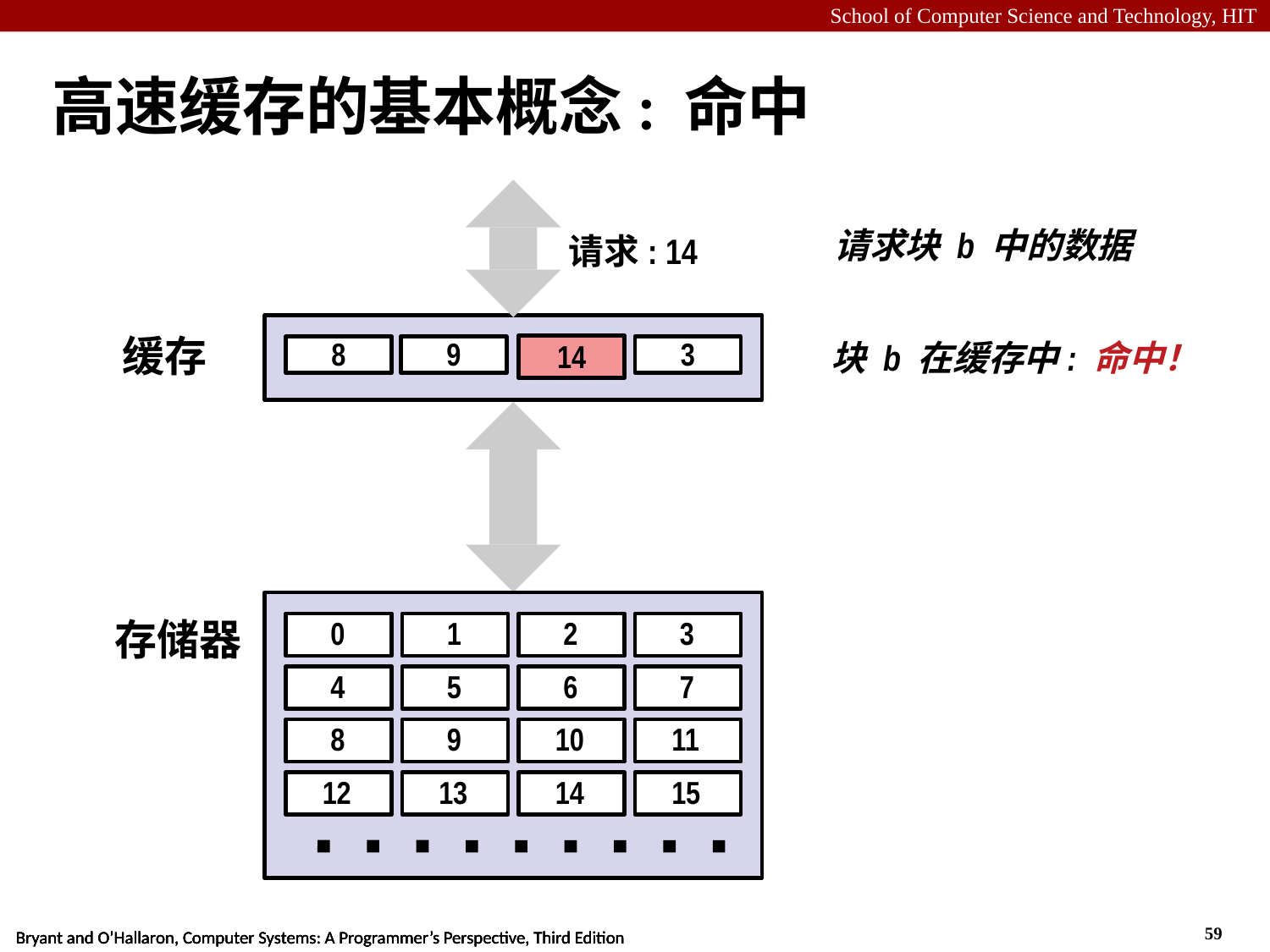

# 高速缓存的基本概念: 命中

请求块 b 中的数据
请求: 14

缓存

8
9

3
块 b 在缓存中: 命中！
14
14

存储器

0
4
8
12

1
5
9
13

2
6
10
14

3
7
11
15